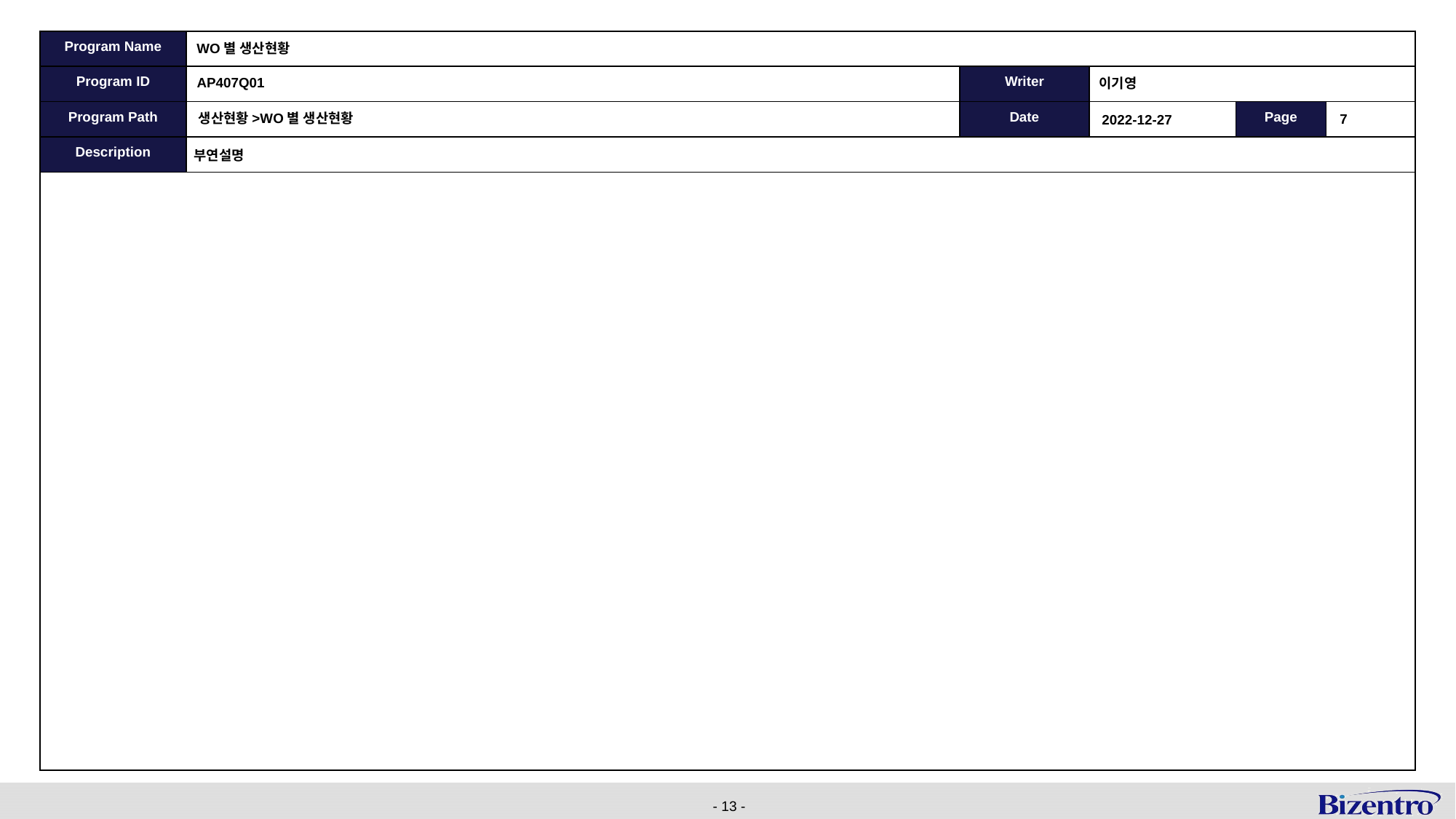

WO별 생산현황
AP407Q01
이기영
생산현황>WO별 생산현황
7
2022-12-27